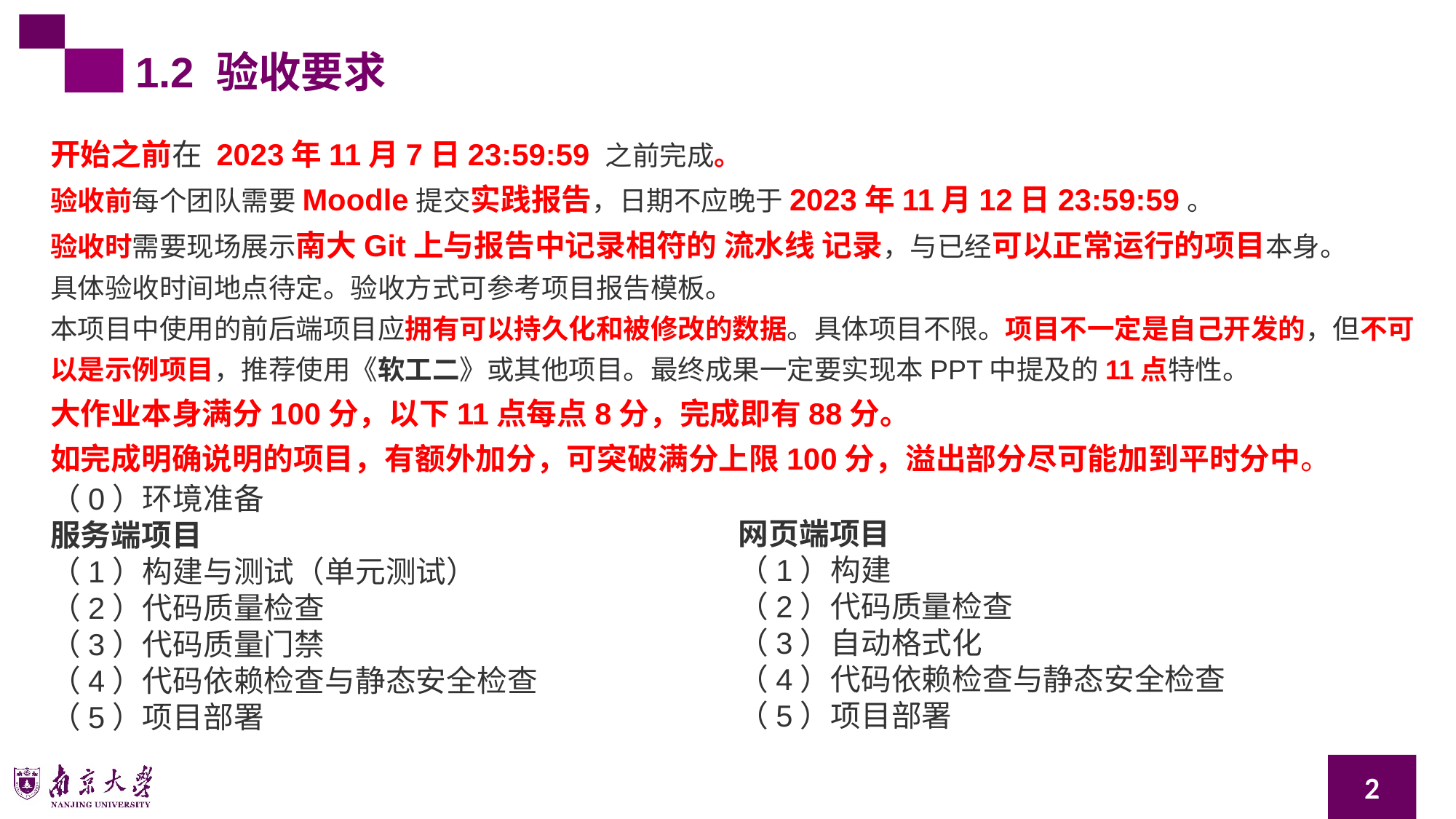

1.2 验收要求
开始之前在 2023年11月7日23:59:59 之前完成。
验收前每个团队需要Moodle提交实践报告，日期不应晚于2023年11月12日23:59:59。
验收时需要现场展示南大Git上与报告中记录相符的 流水线 记录，与已经可以正常运行的项目本身。
具体验收时间地点待定。验收方式可参考项目报告模板。
本项目中使用的前后端项目应拥有可以持久化和被修改的数据。具体项目不限。项目不一定是自己开发的，但不可以是示例项目，推荐使用《软工二》或其他项目。最终成果一定要实现本PPT中提及的11点特性。
大作业本身满分100分，以下11点每点8分，完成即有88分。
如完成明确说明的项目，有额外加分，可突破满分上限100分，溢出部分尽可能加到平时分中。
（0）环境准备
服务端项目
（1）构建与测试（单元测试）
（2）代码质量检查
（3）代码质量门禁
（4）代码依赖检查与静态安全检查
（5）项目部署
网页端项目
（1）构建
（2）代码质量检查
（3）自动格式化
（4）代码依赖检查与静态安全检查
（5）项目部署
2